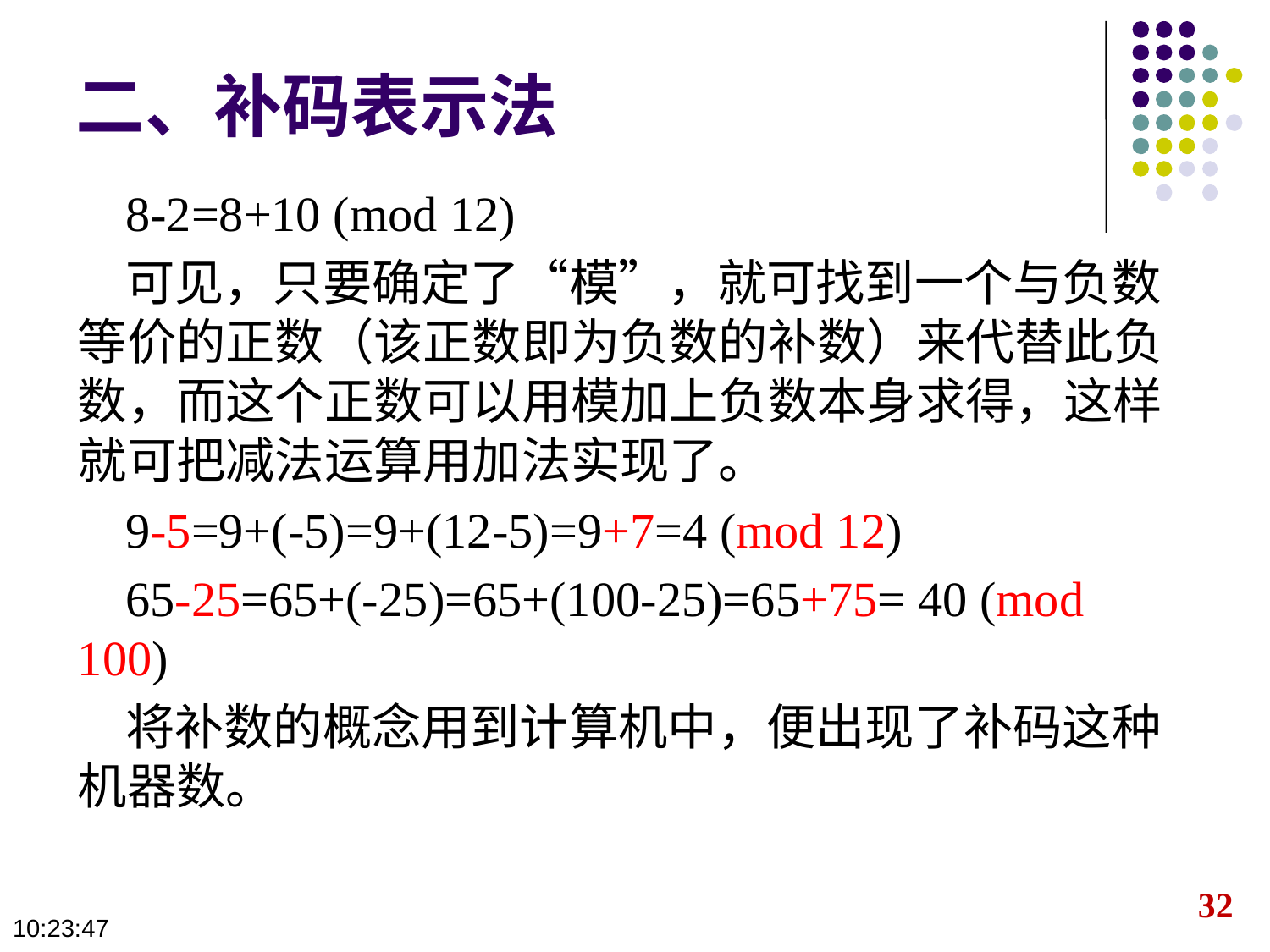

二、补码表示法
8-2=8+10 (mod 12)
可见，只要确定了“模”，就可找到一个与负数等价的正数（该正数即为负数的补数）来代替此负数，而这个正数可以用模加上负数本身求得，这样就可把减法运算用加法实现了。
9-5=9+(-5)=9+(12-5)=9+7=4 (mod 12)
65-25=65+(-25)=65+(100-25)=65+75= 40 (mod 100)
将补数的概念用到计算机中，便出现了补码这种机器数。
32
10:23:47